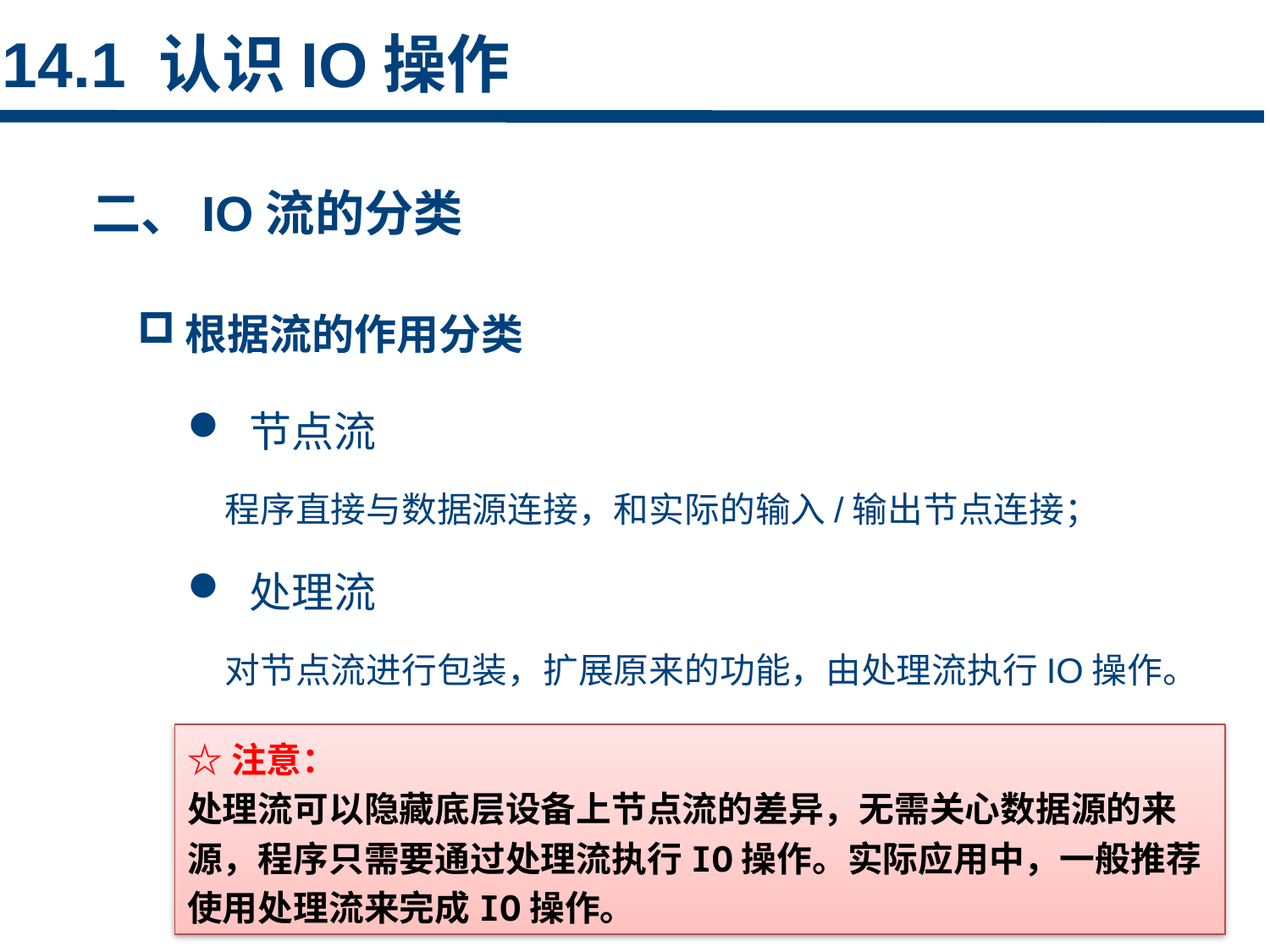

14.1 认识IO操作
二、IO流的分类
点击添加文本
根据流的作用分类
 节点流
    程序直接与数据源连接，和实际的输入/输出节点连接；
 处理流
    对节点流进行包装，扩展原来的功能，由处理流执行IO操作。
点击添加文本
点击添加文本
☆注意：
处理流可以隐藏底层设备上节点流的差异，无需关心数据源的来源，程序只需要通过处理流执行IO操作。实际应用中，一般推荐使用处理流来完成IO操作。
点击添加文本